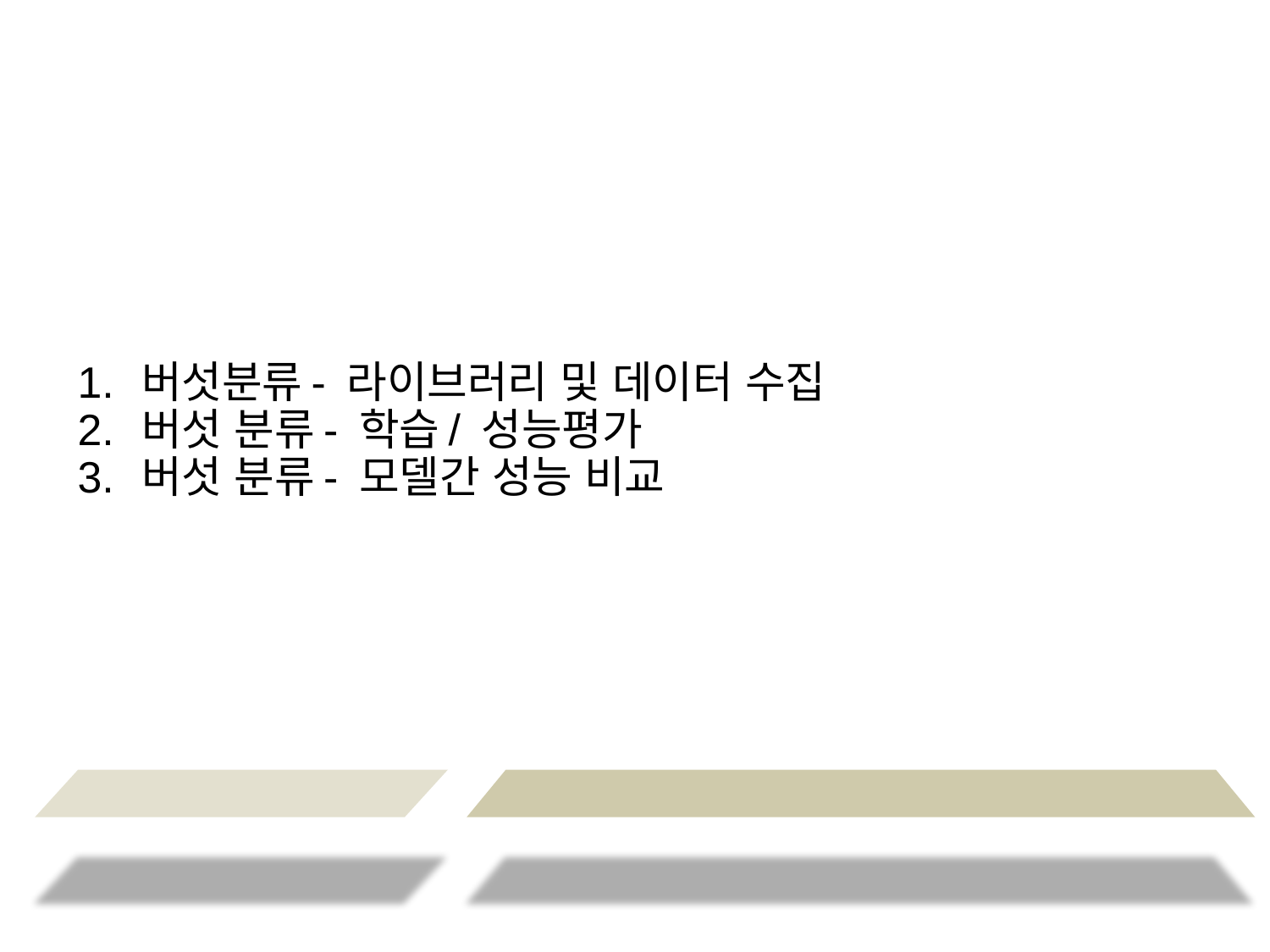

버섯분류- 라이브러리 및 데이터 수집
버섯 분류- 학습/ 성능평가
버섯 분류- 모델간 성능 비교